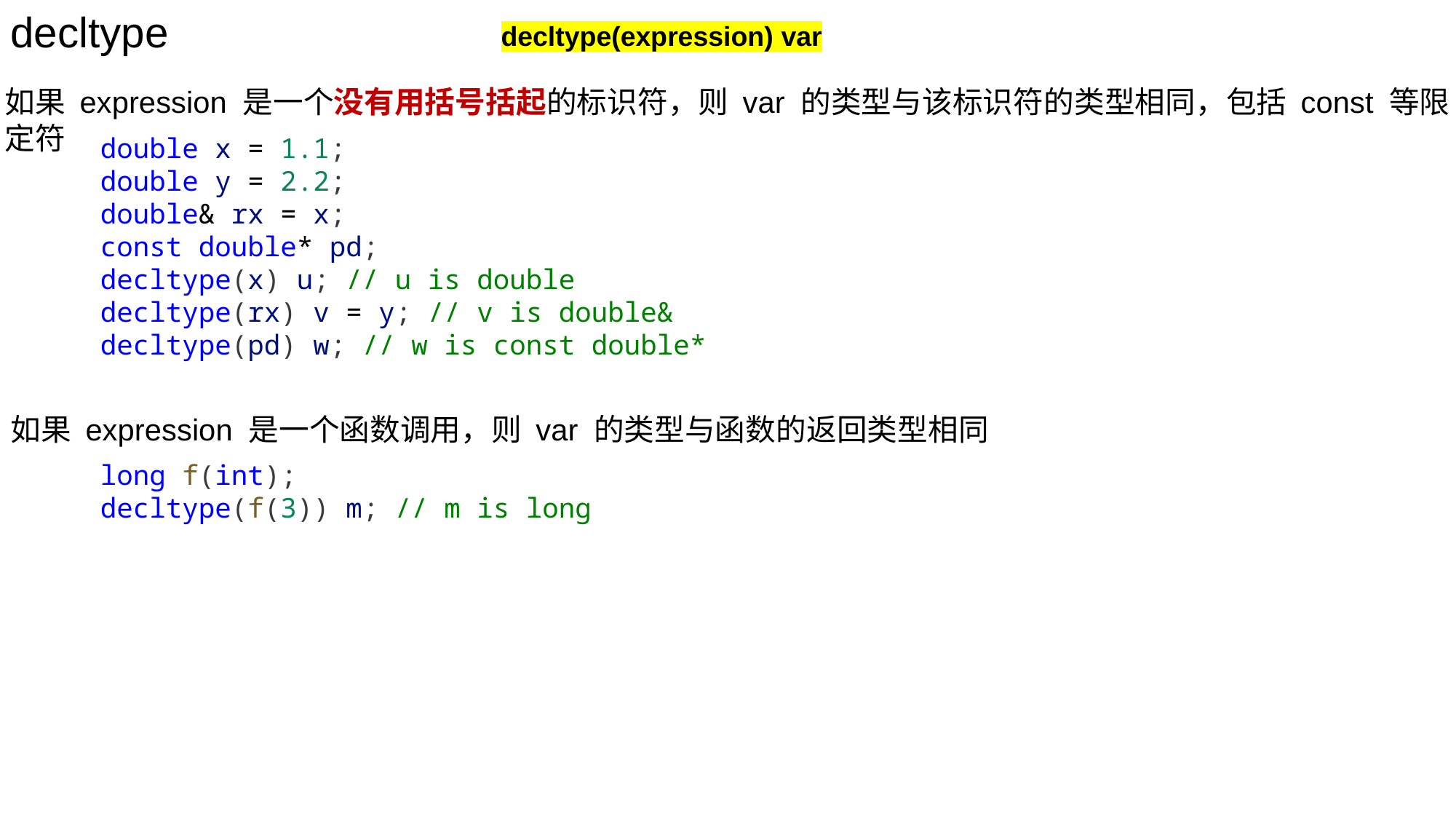

decltype
decltype(expression) var
如果 expression 是一个没有用括号括起的标识符，则 var 的类型与该标识符的类型相同，包括 const 等限定符
double x = 1.1;
double y = 2.2;
double& rx = x;
const double* pd;
decltype(x) u; // u is double
decltype(rx) v = y; // v is double&
decltype(pd) w; // w is const double*
如果 expression 是一个函数调用，则 var 的类型与函数的返回类型相同
long f(int);
decltype(f(3)) m; // m is long